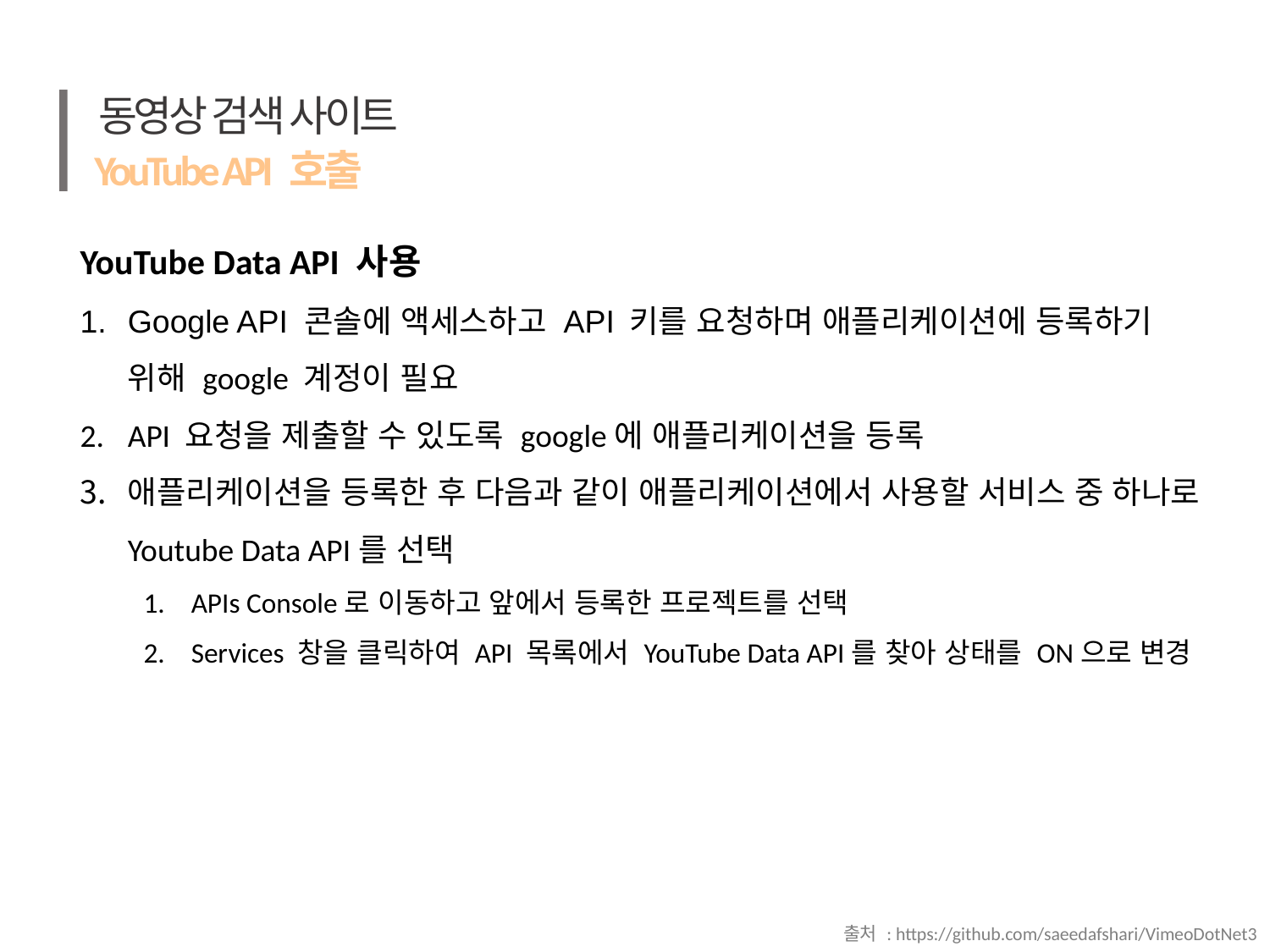

동영상 검색 사이트

YouTube API 호출
YouTube Data API 사용
Google API 콘솔에 액세스하고 API 키를 요청하며 애플리케이션에 등록하기 위해 google 계정이 필요
API 요청을 제출할 수 있도록 google에 애플리케이션을 등록
애플리케이션을 등록한 후 다음과 같이 애플리케이션에서 사용할 서비스 중 하나로 Youtube Data API를 선택
APIs Console로 이동하고 앞에서 등록한 프로젝트를 선택
Services 창을 클릭하여 API 목록에서 YouTube Data API를 찾아 상태를 ON으로 변경
출처 : https://github.com/saeedafshari/VimeoDotNet3